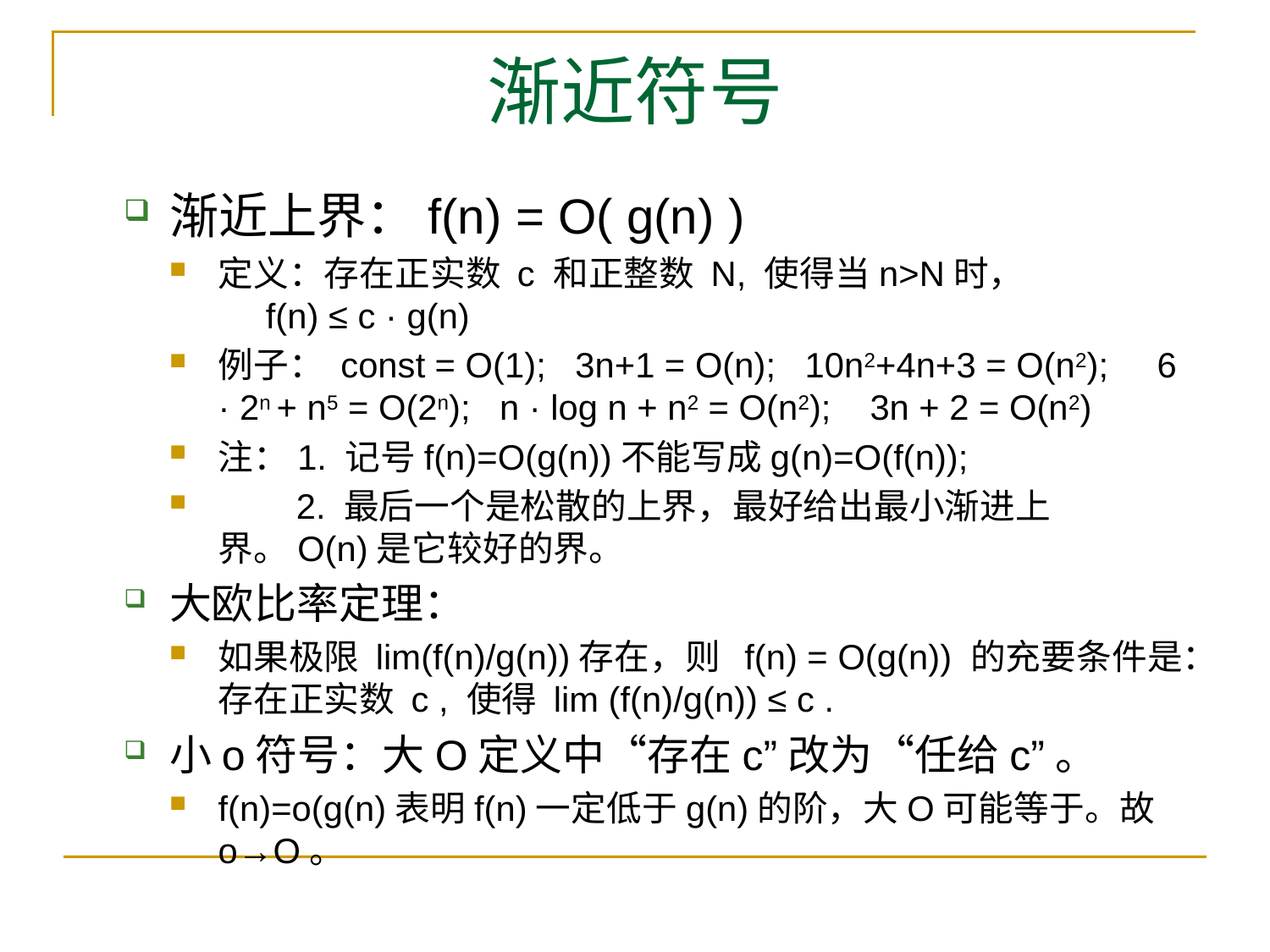

# 渐近符号
渐近上界：f(n) = O( g(n) )
定义：存在正实数 c 和正整数 N, 使得当n>N时，                           f(n) ≤ c · g(n)
例子： const = O(1);   3n+1 = O(n);   10n2+4n+3 = O(n2);     6 · 2n + n5 = O(2n);   n · log n + n2 = O(n2);    3n + 2 = O(n2)
注：1. 记号f(n)=O(g(n))不能写成g(n)=O(f(n));
        2. 最后一个是松散的上界，最好给出最小渐进上界。O(n)是它较好的界。
大欧比率定理：
如果极限 lim(f(n)/g(n))存在，则  f(n) = O(g(n)) 的充要条件是：存在正实数 c , 使得 lim (f(n)/g(n)) ≤ c .
小o符号：大O定义中“存在c”改为“任给c”。
f(n)=o(g(n)表明f(n)一定低于g(n)的阶，大O可能等于。故o→O。